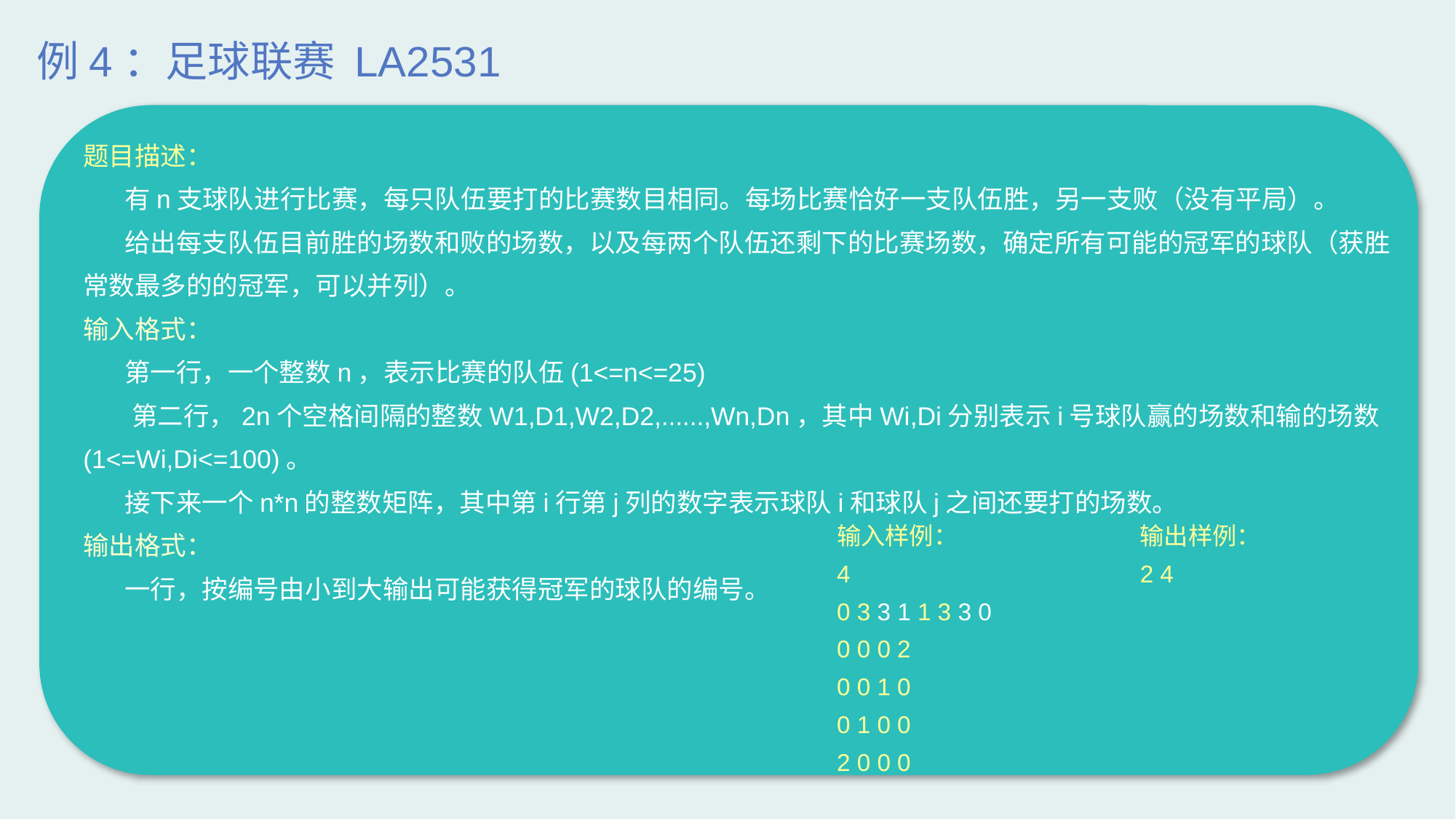

# 例4：足球联赛 LA2531

题目描述：
      有n支球队进行比赛，每只队伍要打的比赛数目相同。每场比赛恰好一支队伍胜，另一支败（没有平局）。
      给出每支队伍目前胜的场数和败的场数，以及每两个队伍还剩下的比赛场数，确定所有可能的冠军的球队（获胜常数最多的的冠军，可以并列）。
输入格式：
      第一行，一个整数n，表示比赛的队伍(1<=n<=25)
      第二行，2n个空格间隔的整数W1,D1,W2,D2,......,Wn,Dn，其中Wi,Di分别表示i号球队赢的场数和输的场数(1<=Wi,Di<=100)。
      接下来一个n*n的整数矩阵，其中第i行第j列的数字表示球队i和球队j之间还要打的场数。
输出格式：
      一行，按编号由小到大输出可能获得冠军的球队的编号。
输入样例：
4
0 3 3 1 1 3 3 0
0 0 0 2
0 0 1 0
0 1 0 0
2 0 0 0
输出样例：
2 4